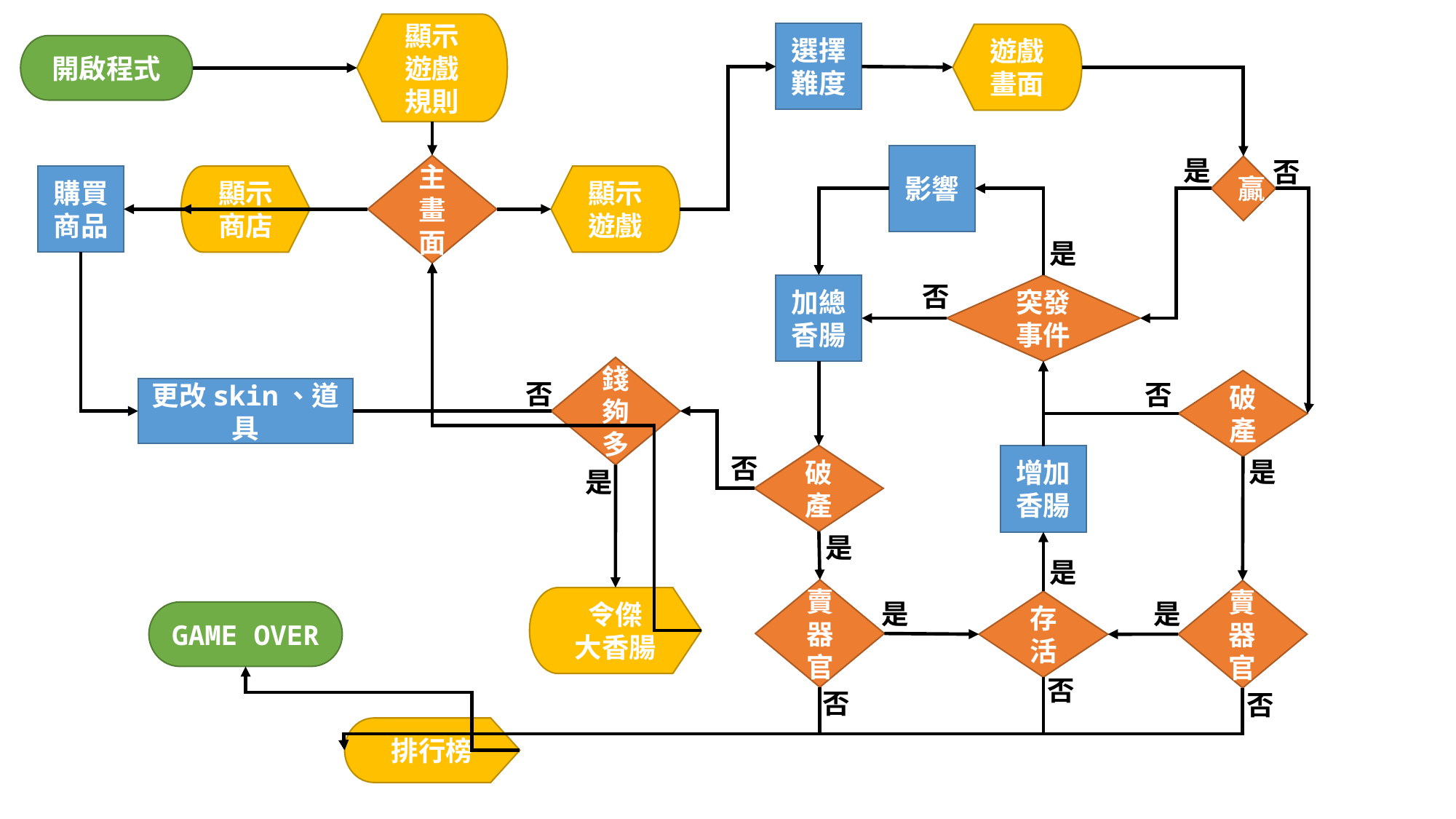

顯示遊戲規則
選擇難度
遊戲畫面
開啟程式
影響
是
否
主畫面
贏
購買商品
顯示商店
顯示遊戲
是
否
加總香腸
突發事件
錢夠多
破產
否
否
更改skin、道具
破產
否
增加香腸
是
是
是
是
賣器官
賣器官
令傑
大香腸
是
存活
是
GAME OVER
否
否
否
排行榜